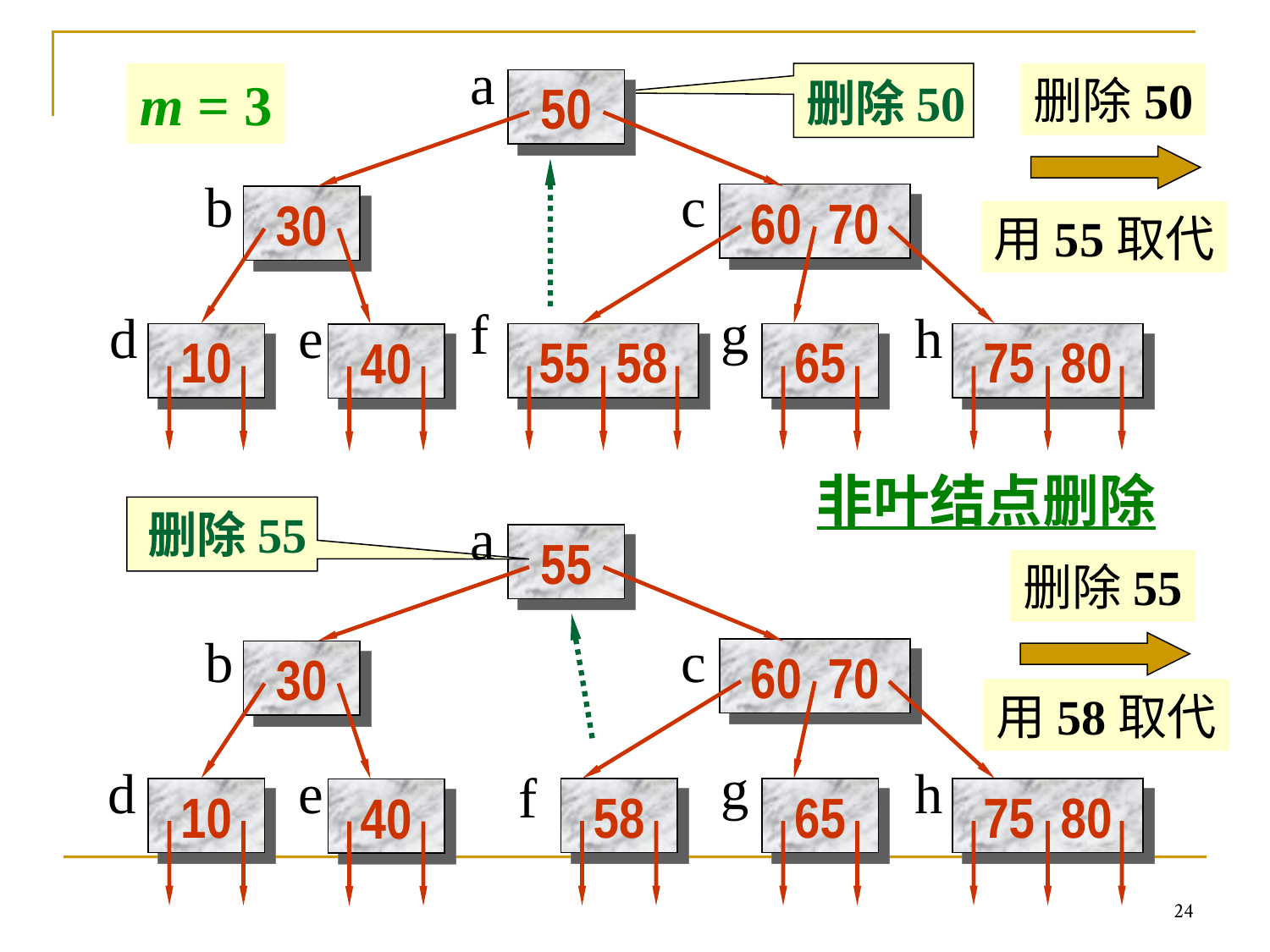

a
m = 3

删除50
删除50
50

b
c
60  70
30
用55取代

f
g
d
e
h
10
55  58
65
75  80
40

非叶结点删除

删除55
a
55
删除55

b
c

60  70
30
用58取代

g
d
e
h
f
10
58
65
75  80
40

24